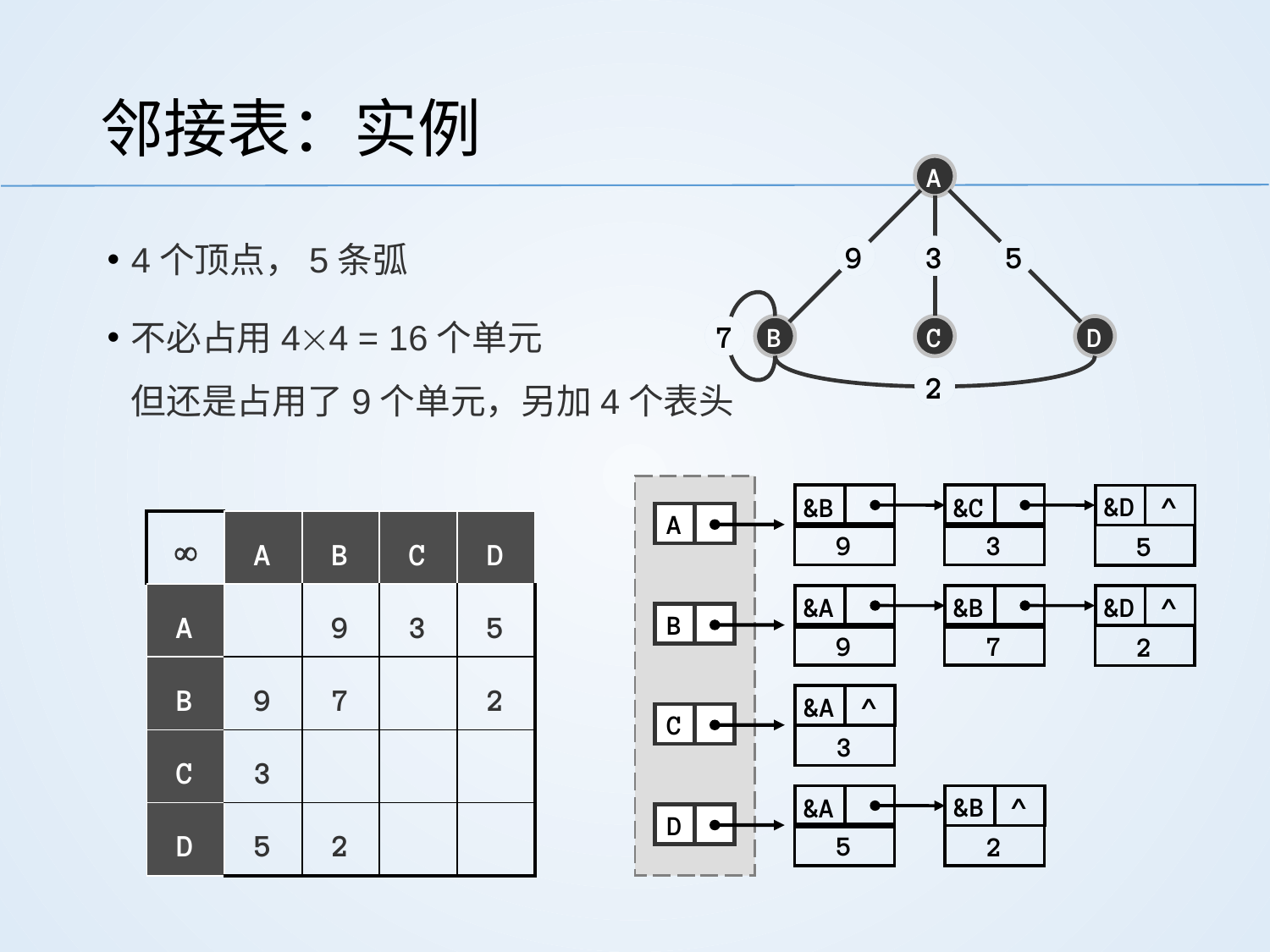

# 邻接表：实例
A
4个顶点，5条弧
不必占用4×4 = 16个单元
但还是占用了9个单元，另加4个表头
9
3
5
7
B
C
D
2

&B

9
&C

3
&D
^
5
A

| ∞ | A | B | C | D |
| --- | --- | --- | --- | --- |
| A |  | 9 | 3 | 5 |
| B | 9 | 7 |  | 2 |
| C | 3 |  |  |  |
| D | 5 | 2 |  |  |

&A

9
&B

7
&D
^
2
B

&A
^
3
C

&A

5
&B
^
2
D